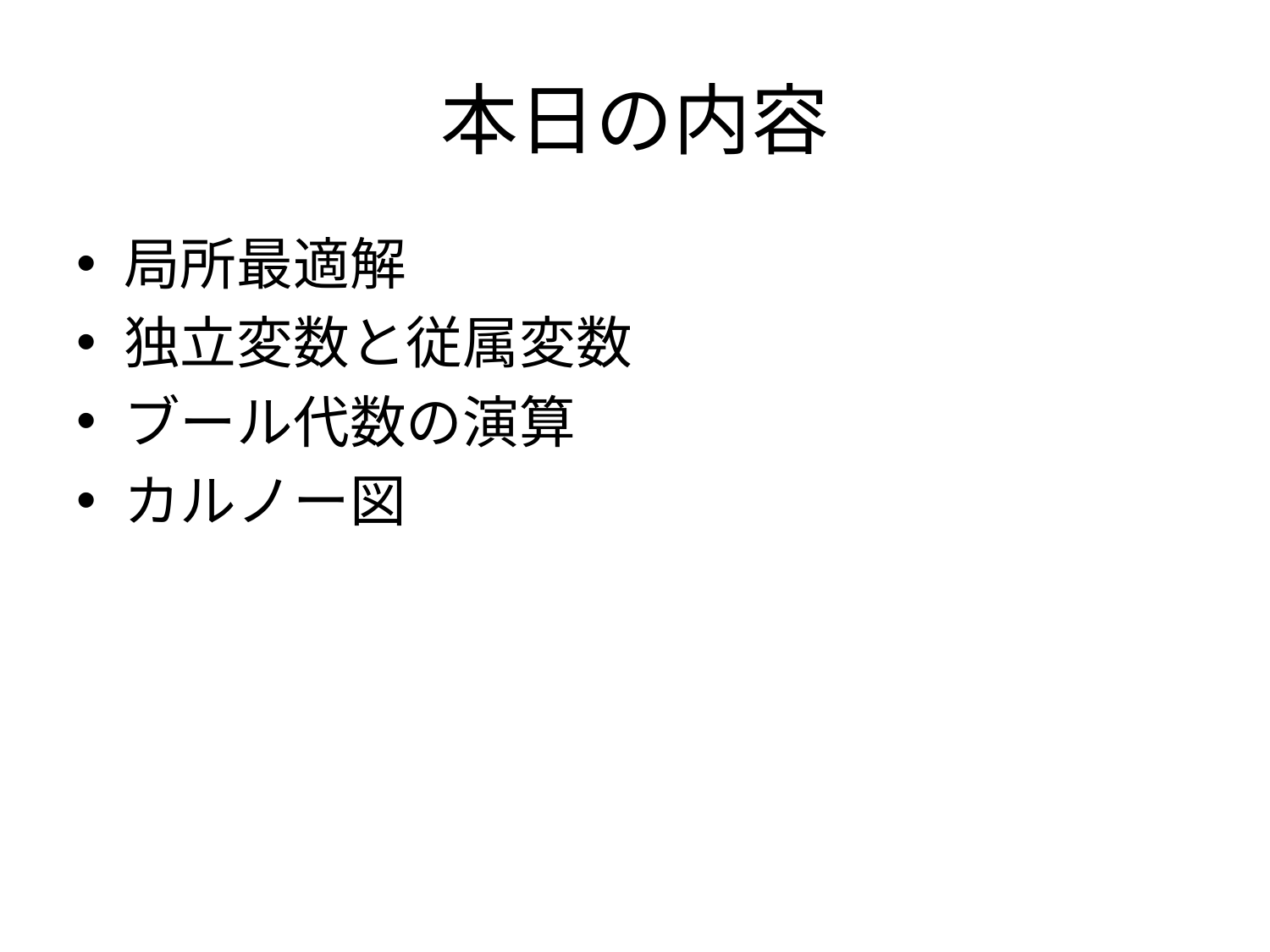

# 本日の内容
局所最適解
独立変数と従属変数
ブール代数の演算
カルノー図